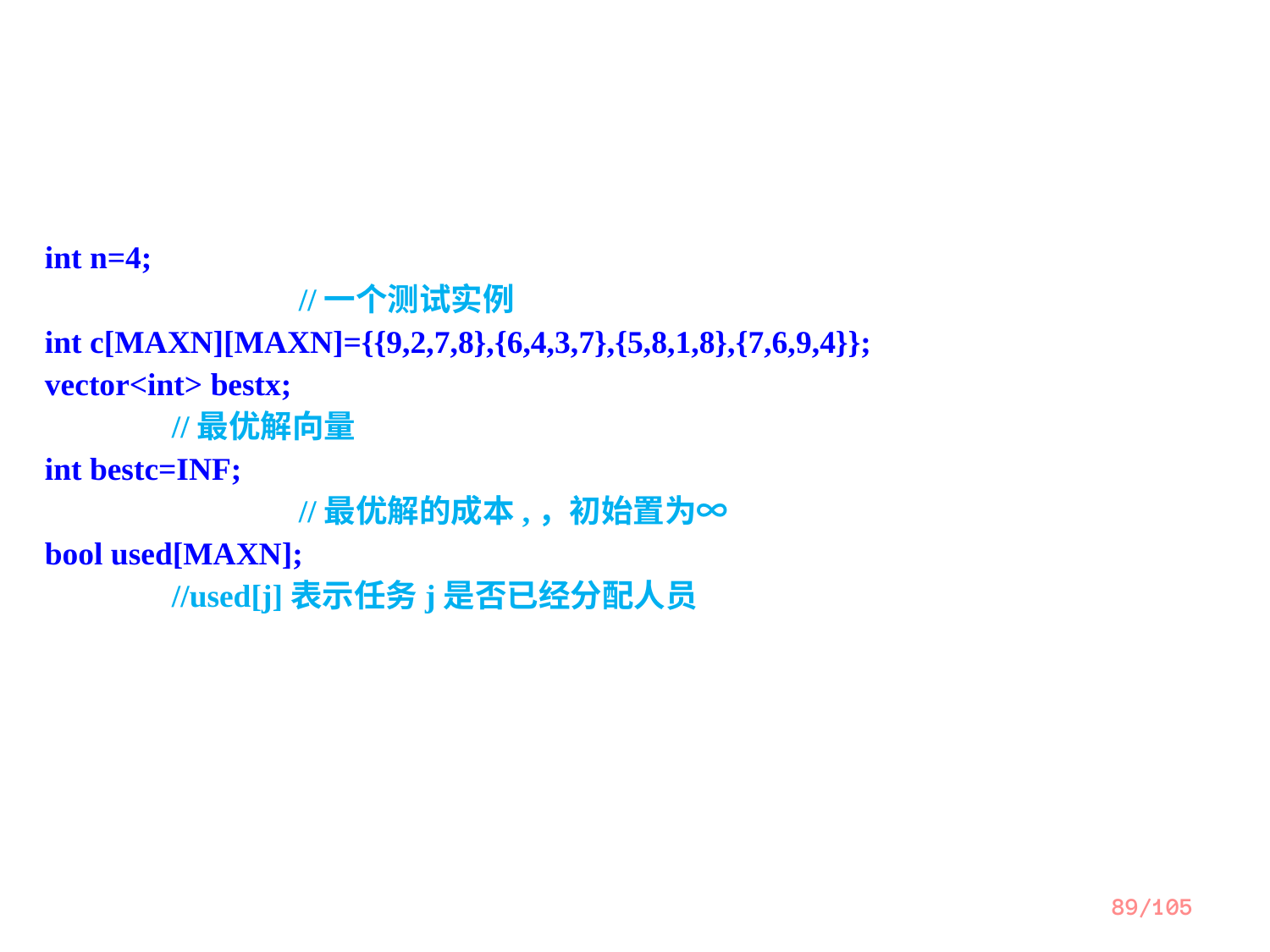

int n=4;											//一个测试实例
int c[MAXN][MAXN]={{9,2,7,8},{6,4,3,7},{5,8,1,8},{7,6,9,4}};
vector<int> bestx;									//最优解向量
int bestc=INF;										//最优解的成本,，初始置为∞
bool used[MAXN];								//used[j]表示任务j是否已经分配人员
89/105